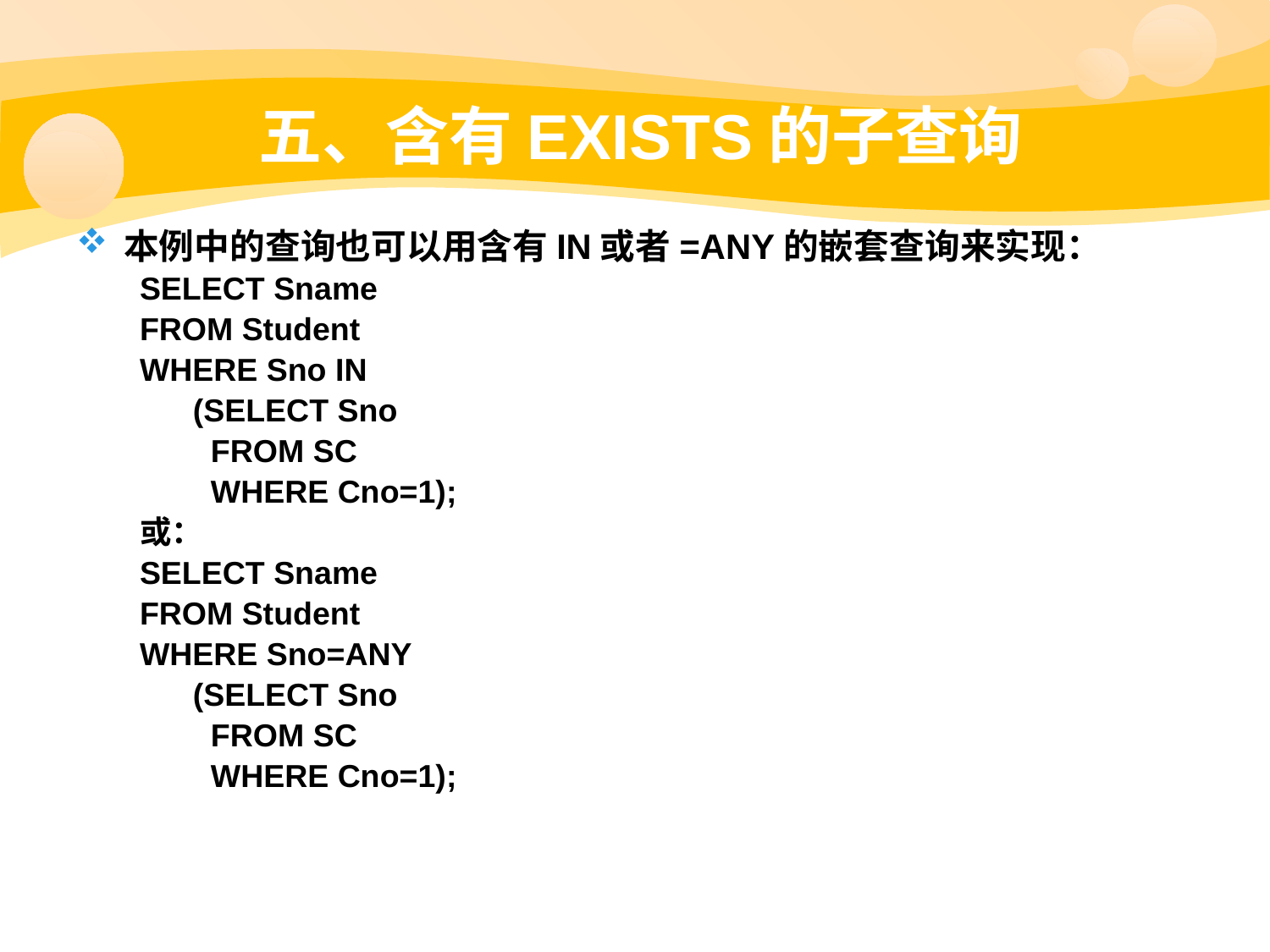

# 五、含有EXISTS的子查询
本例中的查询也可以用含有IN或者=ANY的嵌套查询来实现：
SELECT Sname
FROM Student
WHERE Sno IN
      (SELECT Sno
        FROM SC
        WHERE Cno=1);
或：
SELECT Sname
FROM Student
WHERE Sno=ANY
      (SELECT Sno
        FROM SC
        WHERE Cno=1);